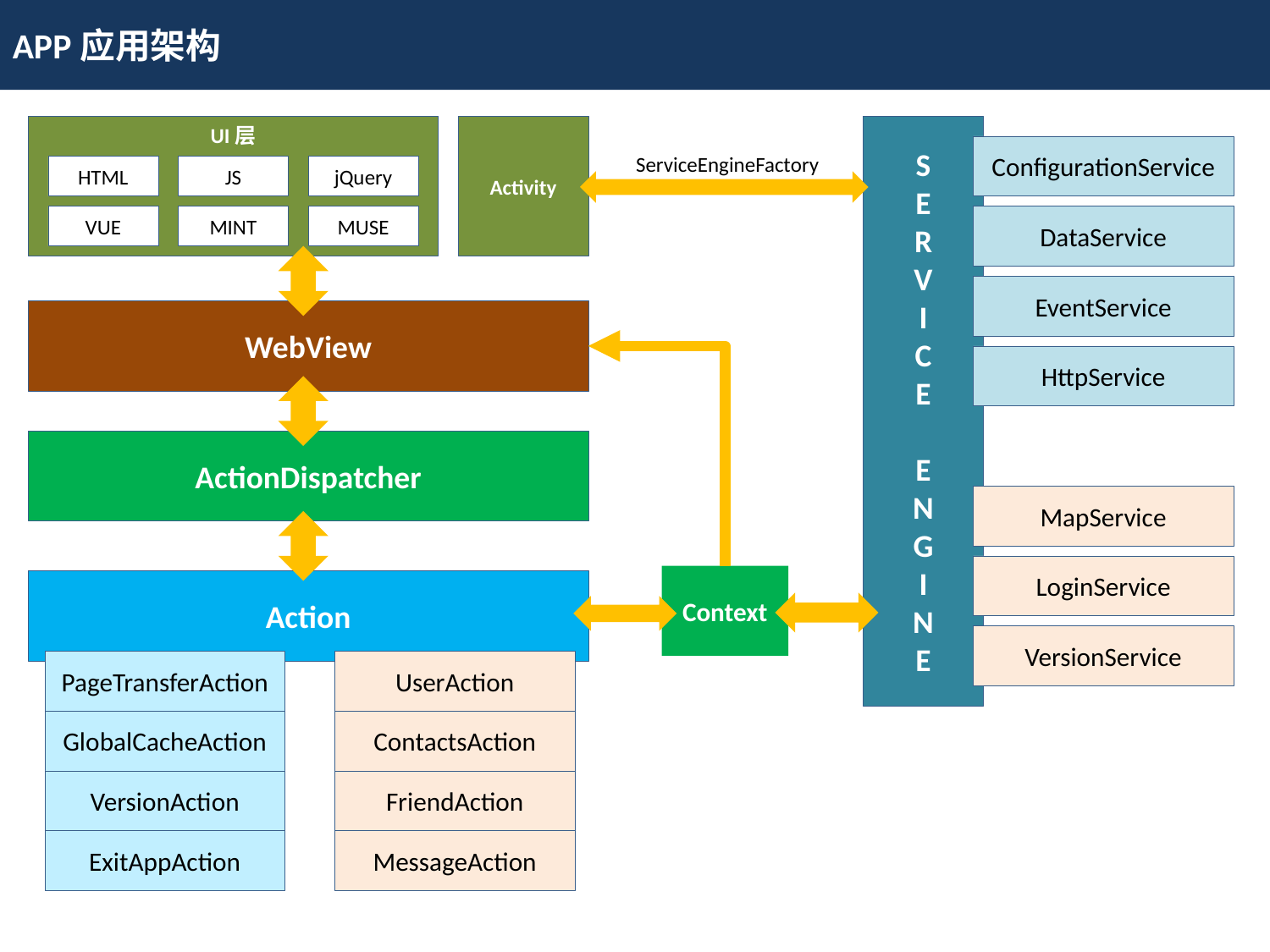

APP应用架构

UI层
Activity
S
E
R
V
I
C
E

E
N
G
I
N
E
ConfigurationService
ServiceEngineFactory
HTML
JS
jQuery
VUE
MINT
MUSE
DataService

EventService
WebView
HttpService

ActionDispatcher
MapService

LoginService

Context
Action
VersionService
PageTransferAction
UserAction
GlobalCacheAction
ContactsAction
VersionAction
FriendAction
ExitAppAction
MessageAction